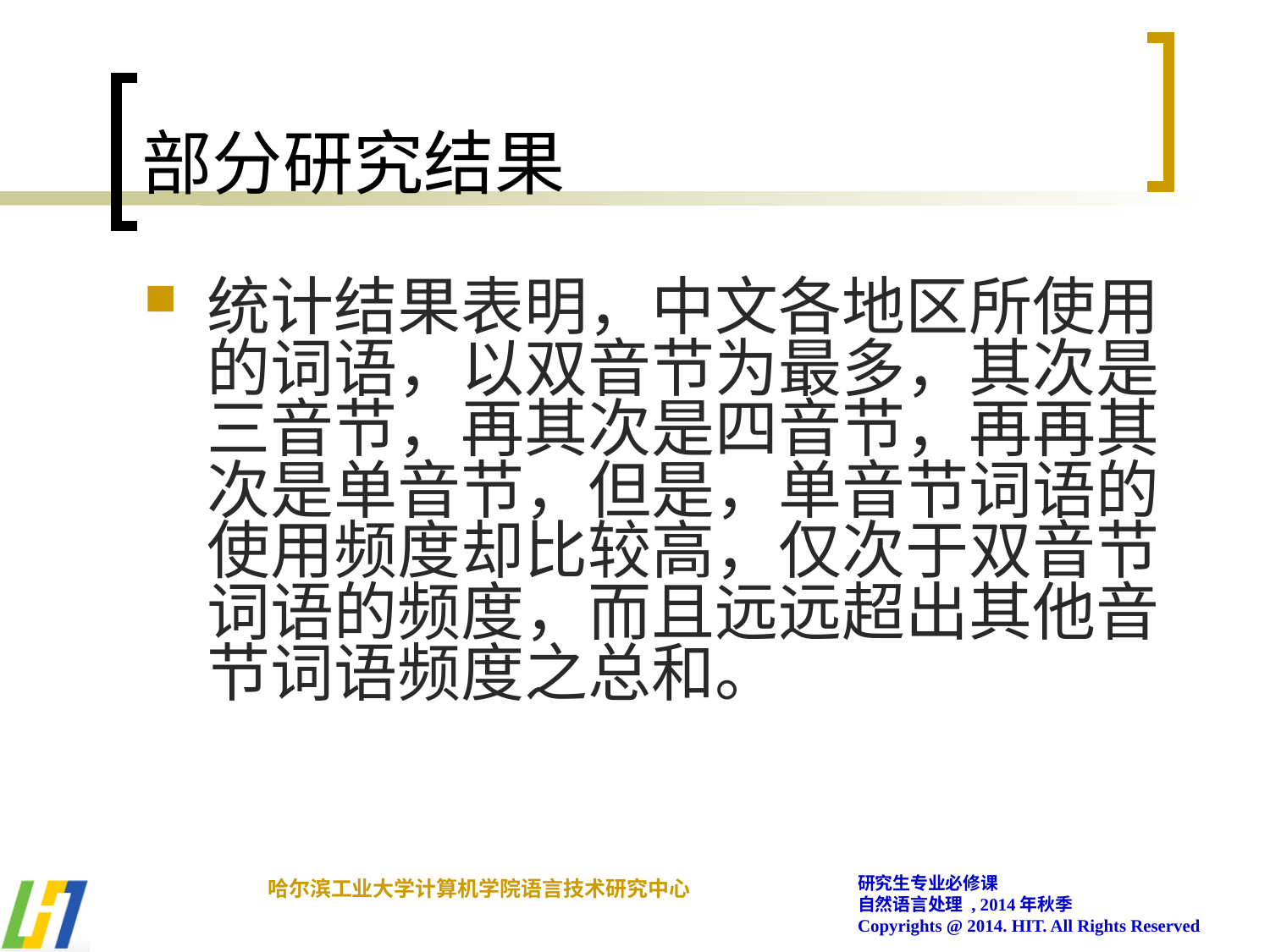

# 部分研究结果
统计结果表明，中文各地区所使用的词语，以双音节为最多，其次是三音节，再其次是四音节，再再其次是单音节，但是，单音节词语的使用频度却比较高，仅次于双音节词语的频度，而且远远超出其他音节词语频度之总和。

研究生专业必修课
自然语言处理 , 2014年秋季
Copyrights @ 2014. HIT. All Rights Reserved
哈尔滨工业大学计算机学院语言技术研究中心